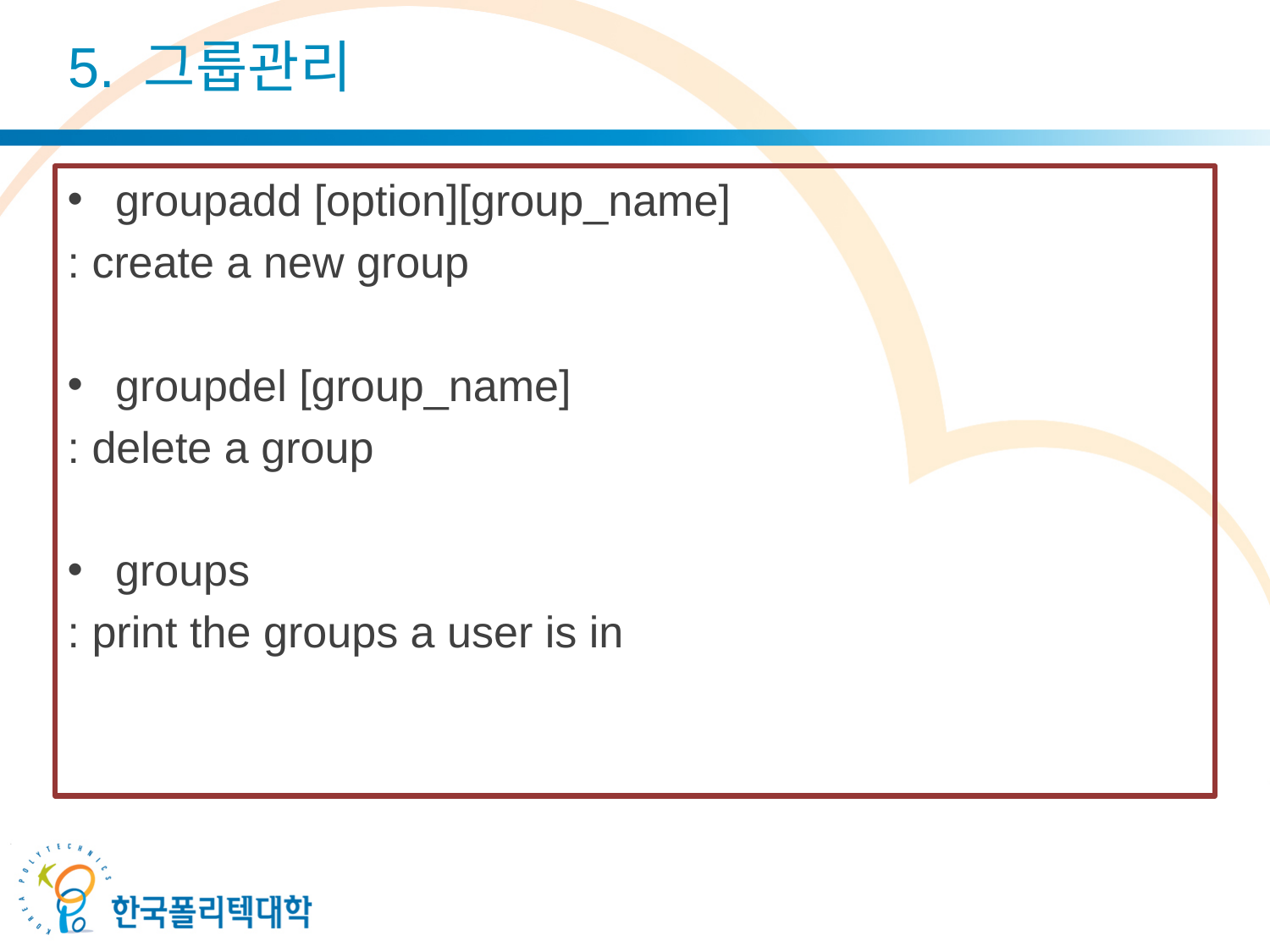

# 5. 그룹관리
groupadd [option][group_name]
: create a new group

groupdel [group_name]
: delete a group

groups
: print the groups a user is in